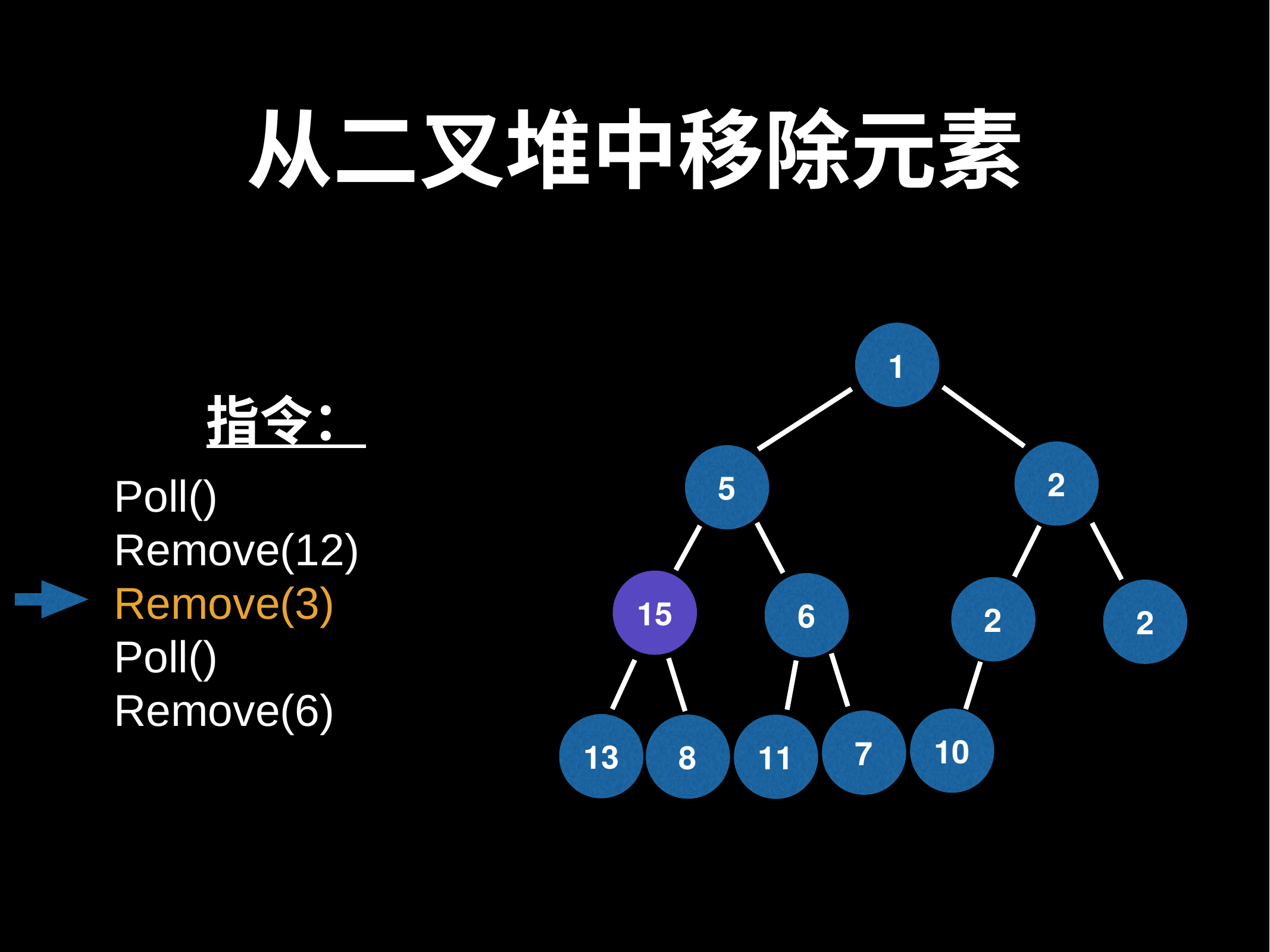

# 从二叉堆中移除元素
1
指令：

2
5
Poll()
Remove(12)
Remove(3)
Poll()
Remove(6)

15
6
2
2

10
7
13
8
11